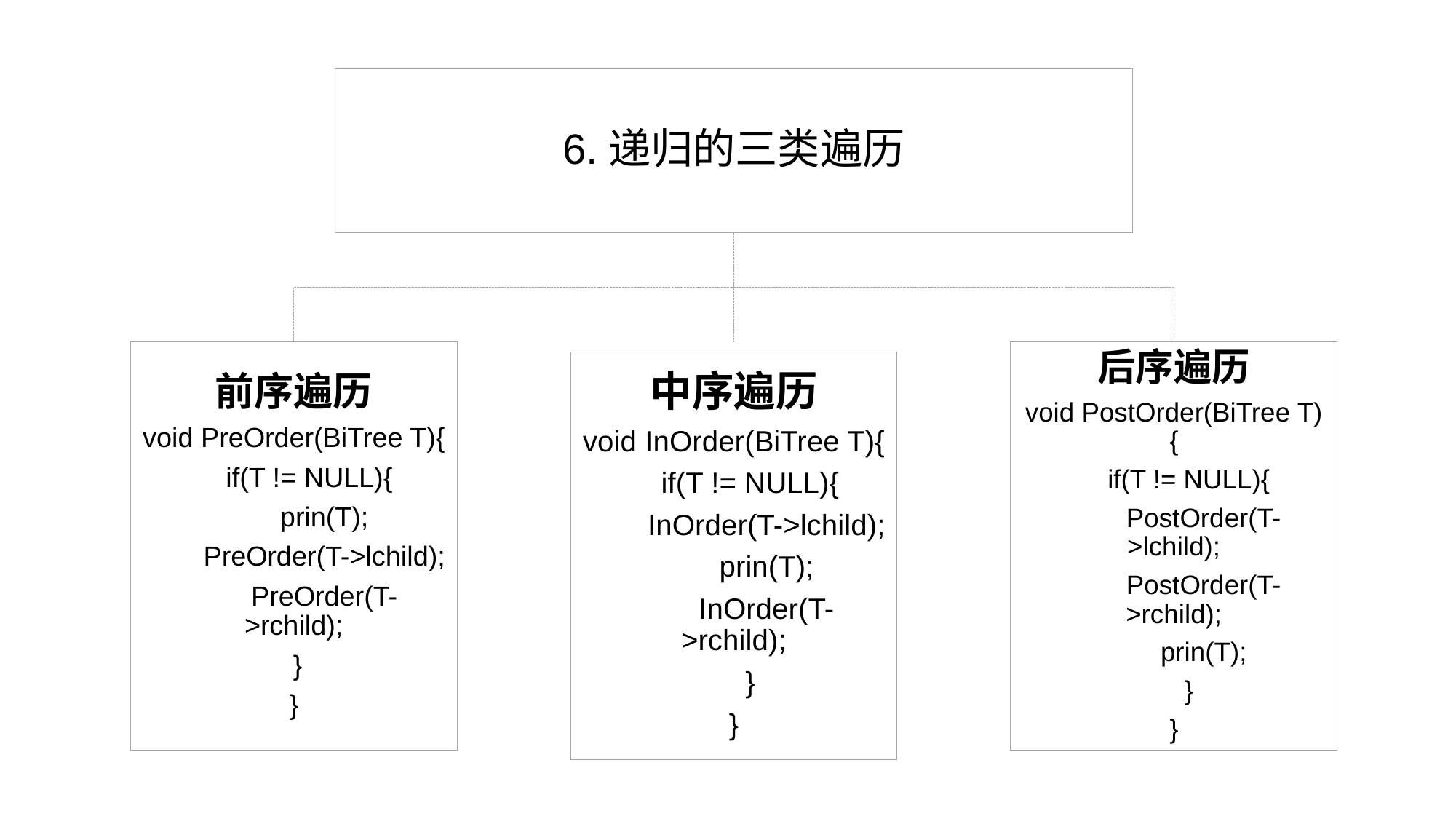

6.递归的三类遍历
后序遍历
void PostOrder(BiTree T){
    if(T != NULL){
        PostOrder(T->lchild);
        PostOrder(T->rchild);
        prin(T);
    }
}
前序遍历
void PreOrder(BiTree T){
    if(T != NULL){
        prin(T);
        PreOrder(T->lchild);
        PreOrder(T->rchild);
 }
}
中序遍历
void InOrder(BiTree T){
    if(T != NULL){
        InOrder(T->lchild);
        prin(T);
        InOrder(T->rchild);
    }
}